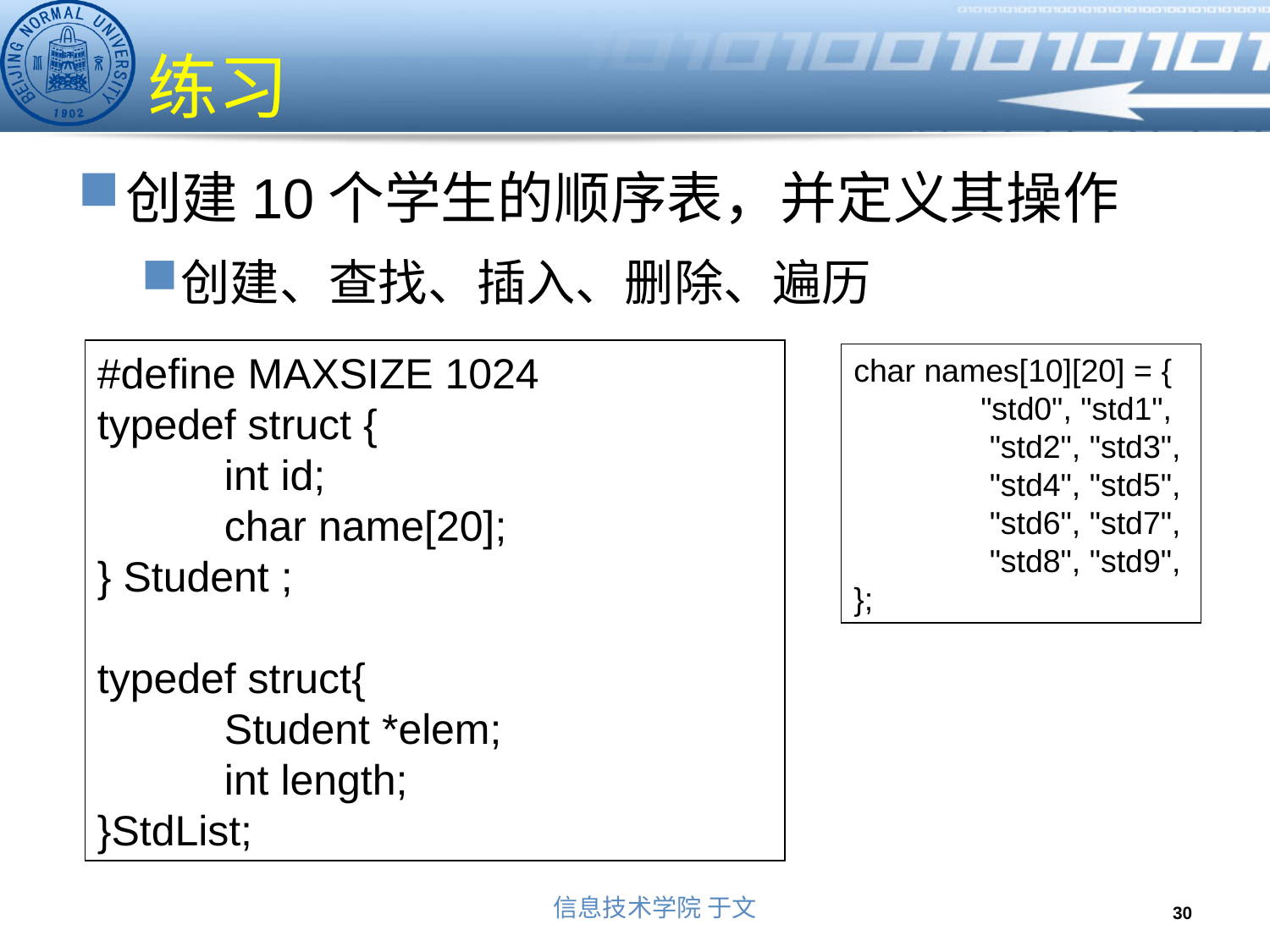

# 练习
创建10个学生的顺序表，并定义其操作
创建、查找、插入、删除、遍历

#define MAXSIZE 1024
typedef struct {
	int id;
	char name[20];
} Student ;

typedef struct{
	Student *elem;
	int length;
}StdList;
char names[10][20] = {
	"std0", "std1",
	 "std2", "std3",
	 "std4", "std5",
	 "std6", "std7",
	 "std8", "std9",
};
30